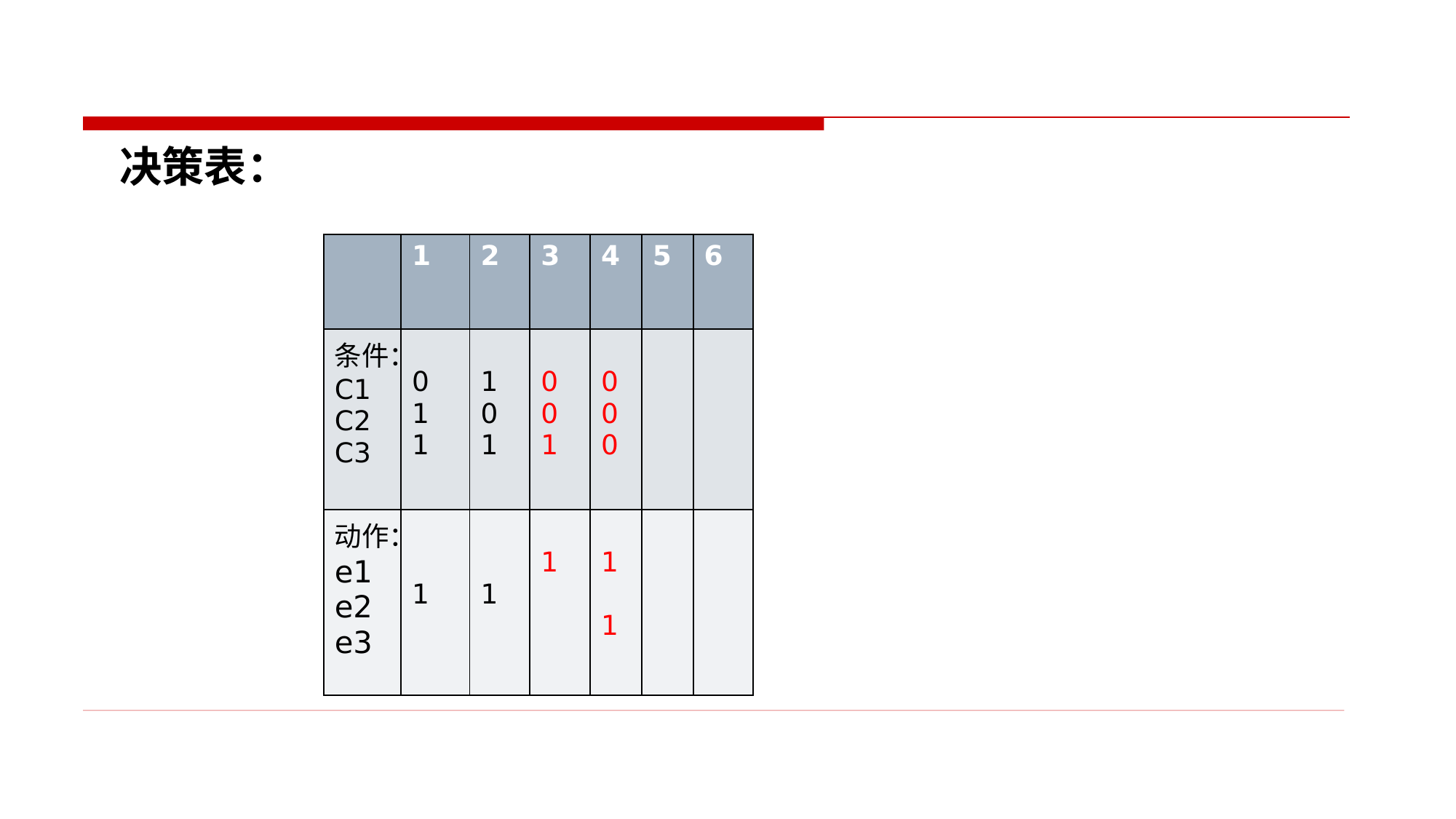

决策表：

|  | 1 | 2 | 3 | 4 | 5 | 6 |
| --- | --- | --- | --- | --- | --- | --- |
| 条件： C1 C2 C3 | 0 1 1 | 1 0 1 | 0 0 1 | 0 0 0 |  |  |
| 动作： e1 e2 e3 | 1 | 1 | 1 | 1 1 |  |  |